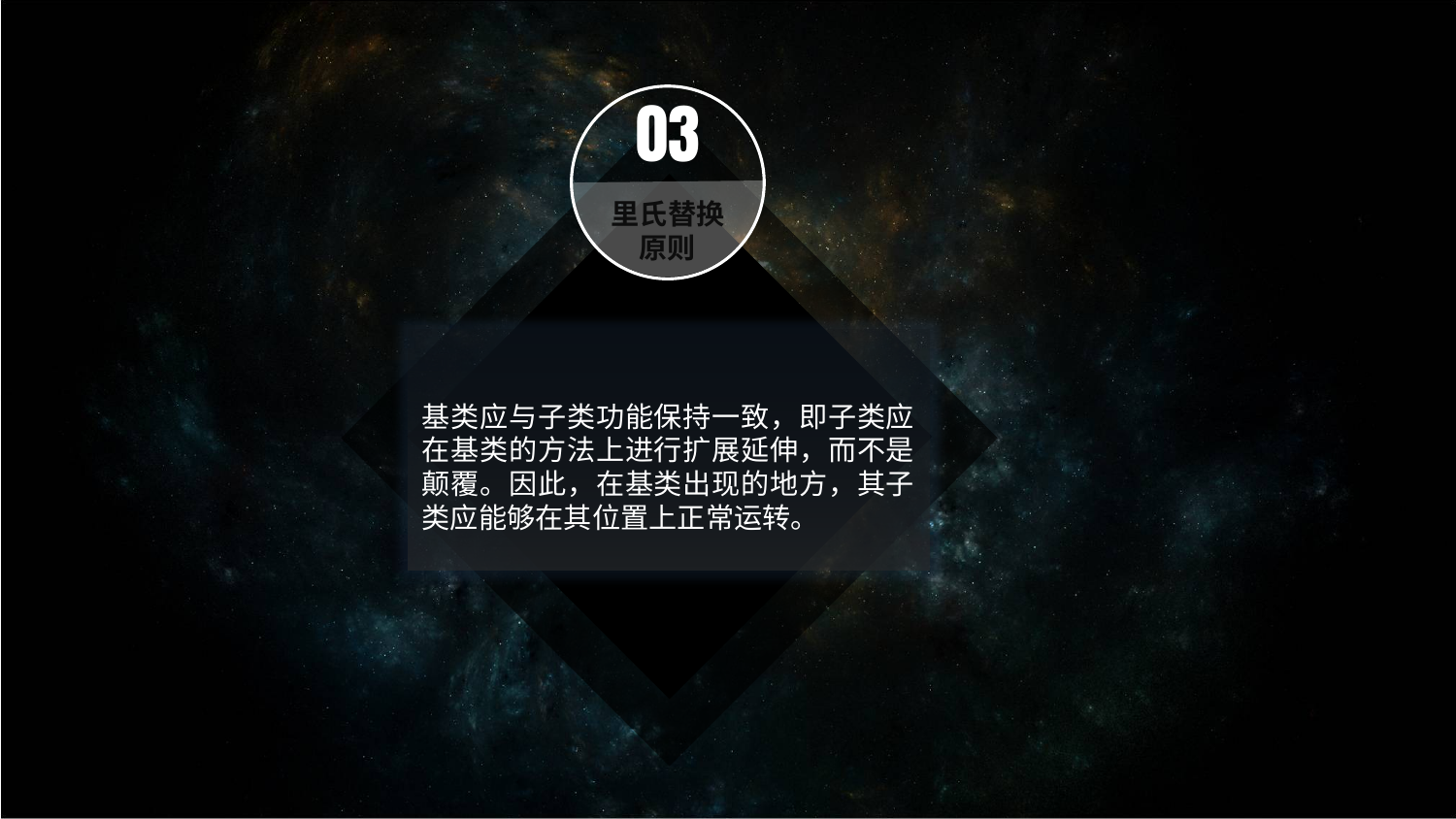

03

里氏替换原则

基类应与子类功能保持一致，即子类应在基类的方法上进行扩展延伸，而不是颠覆。因此，在基类出现的地方，其子类应能够在其位置上正常运转。